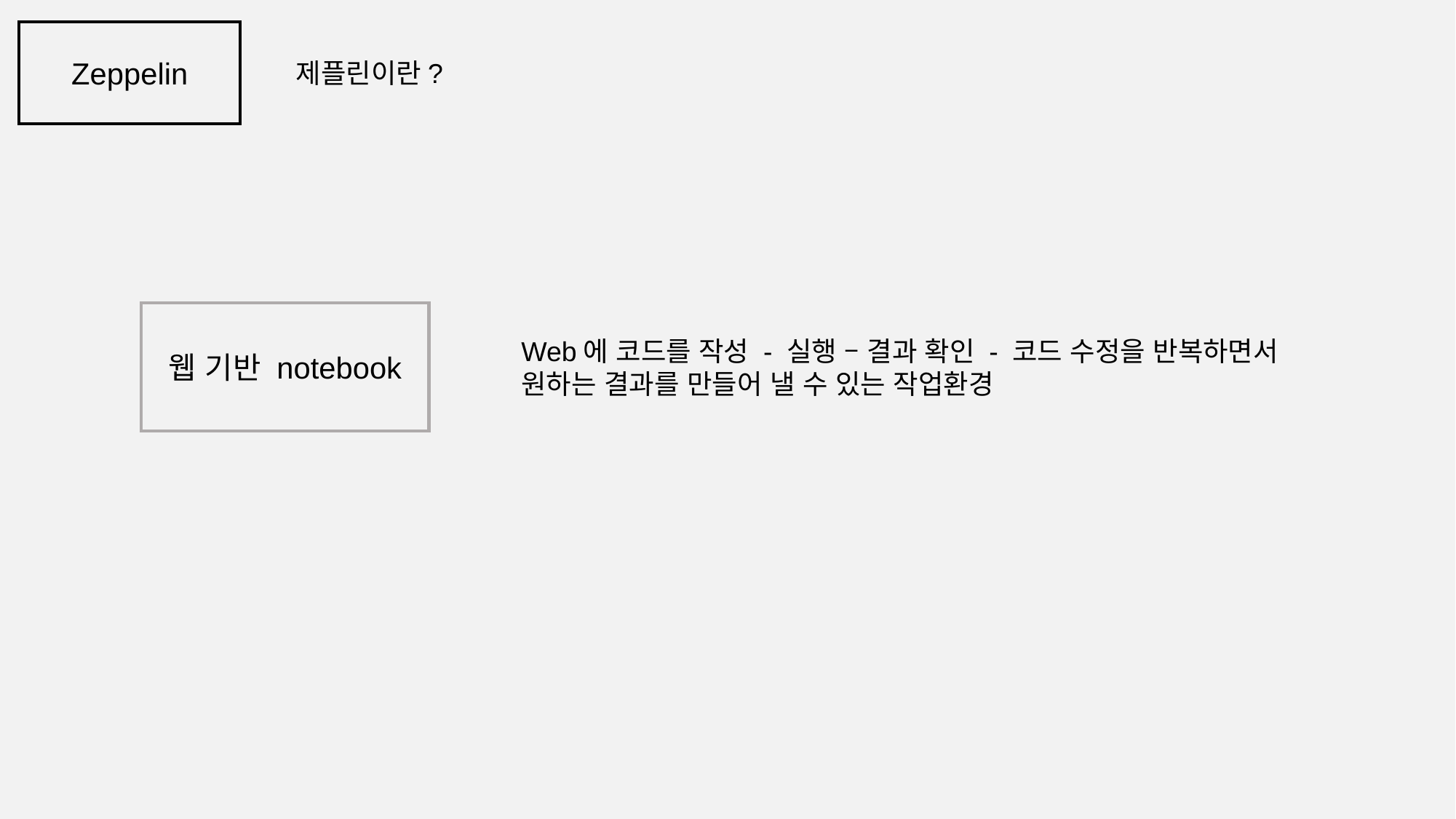

Zeppelin
제플린이란?
Web에 코드를 작성 - 실행 – 결과 확인 - 코드 수정을 반복하면서
원하는 결과를 만들어 낼 수 있는 작업환경
웹 기반 notebook
   '"